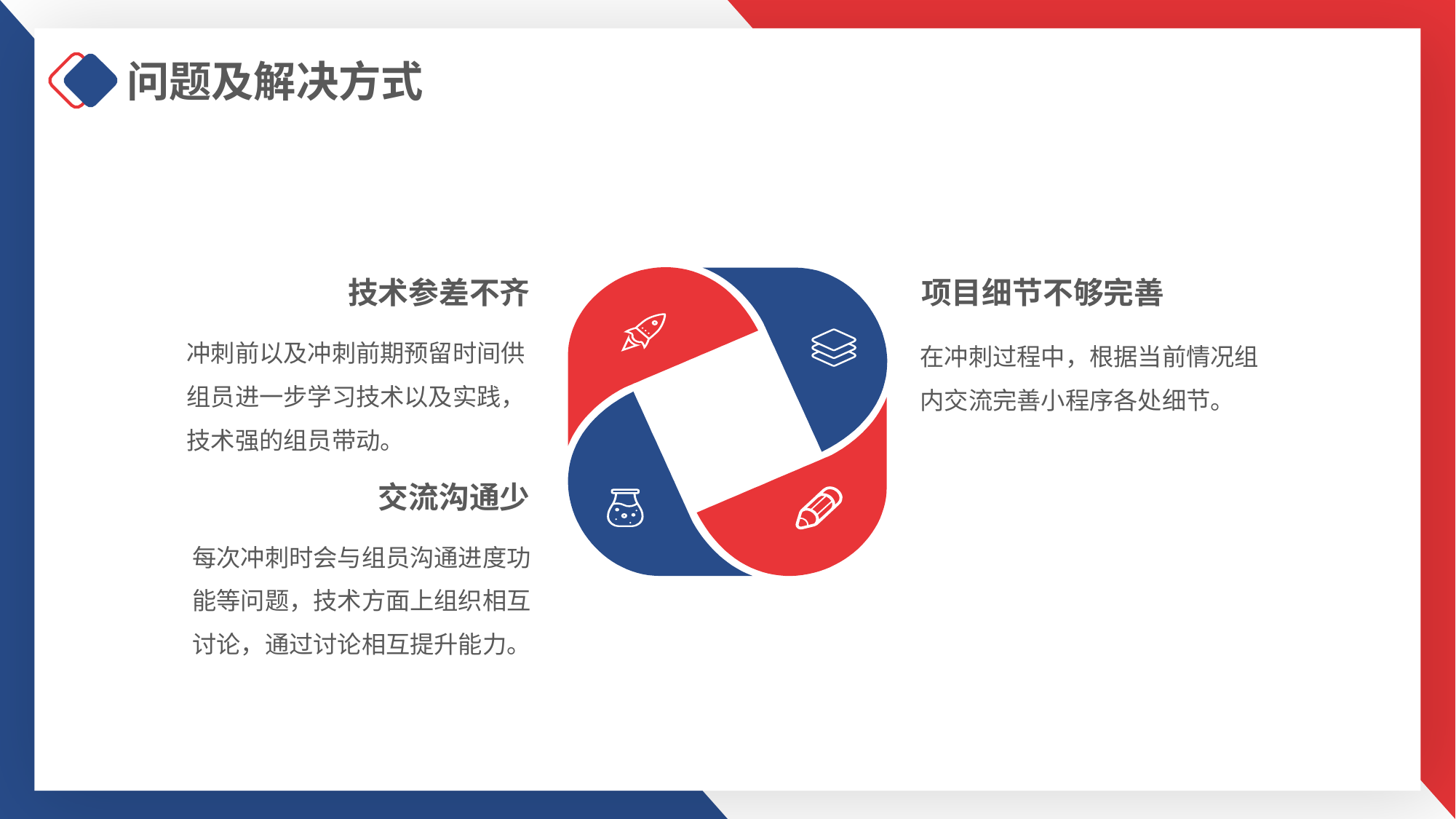

问题及解决方式

技术参差不齐
冲刺前以及冲刺前期预留时间供组员进一步学习技术以及实践，技术强的组员带动。
项目细节不够完善
在冲刺过程中，根据当前情况组内交流完善小程序各处细节。
交流沟通少
每次冲刺时会与组员沟通进度功能等问题，技术方面上组织相互讨论，通过讨论相互提升能力。